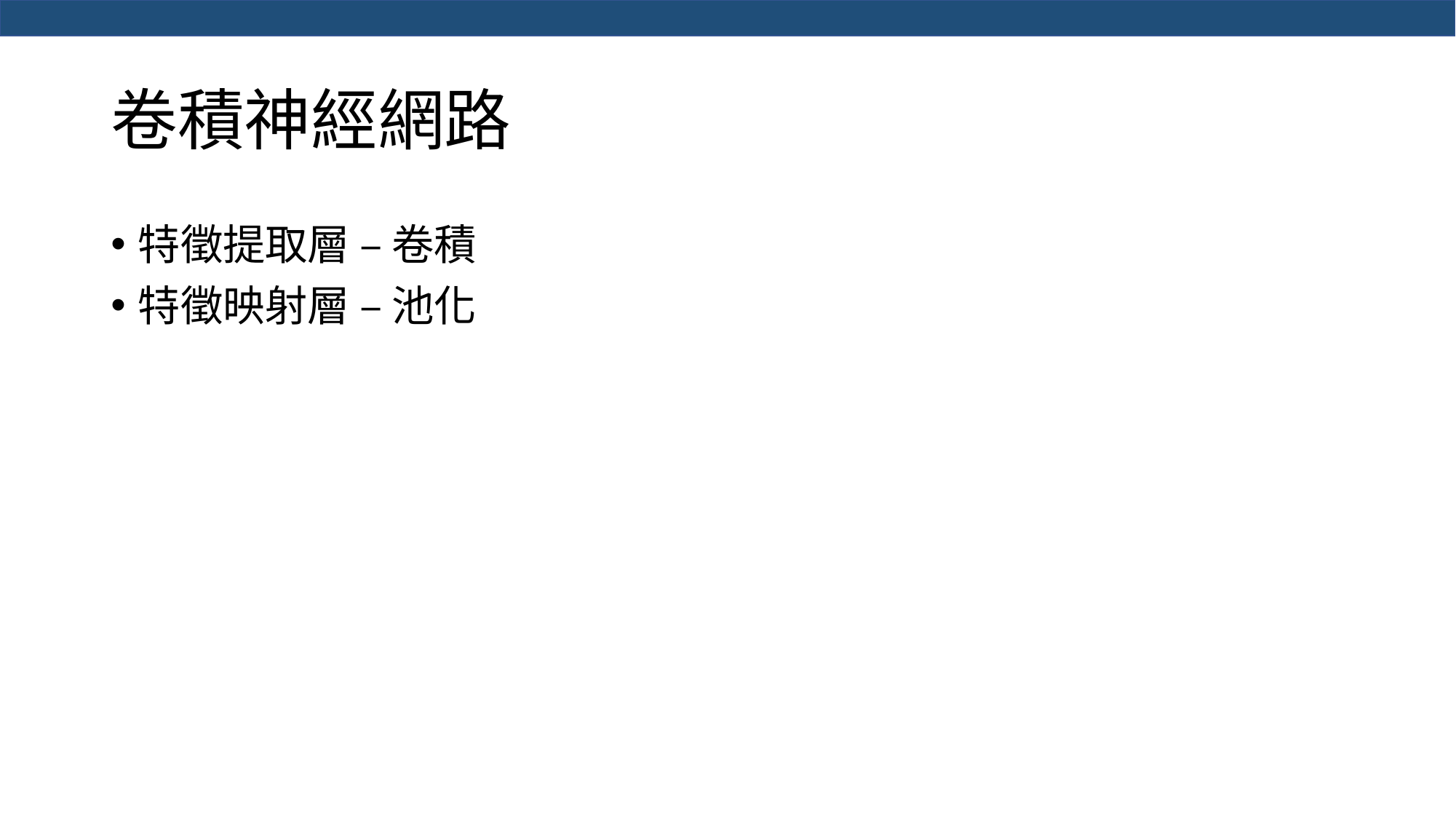

# 卷積神經網路
特徵提取層 – 卷積
特徵映射層 – 池化